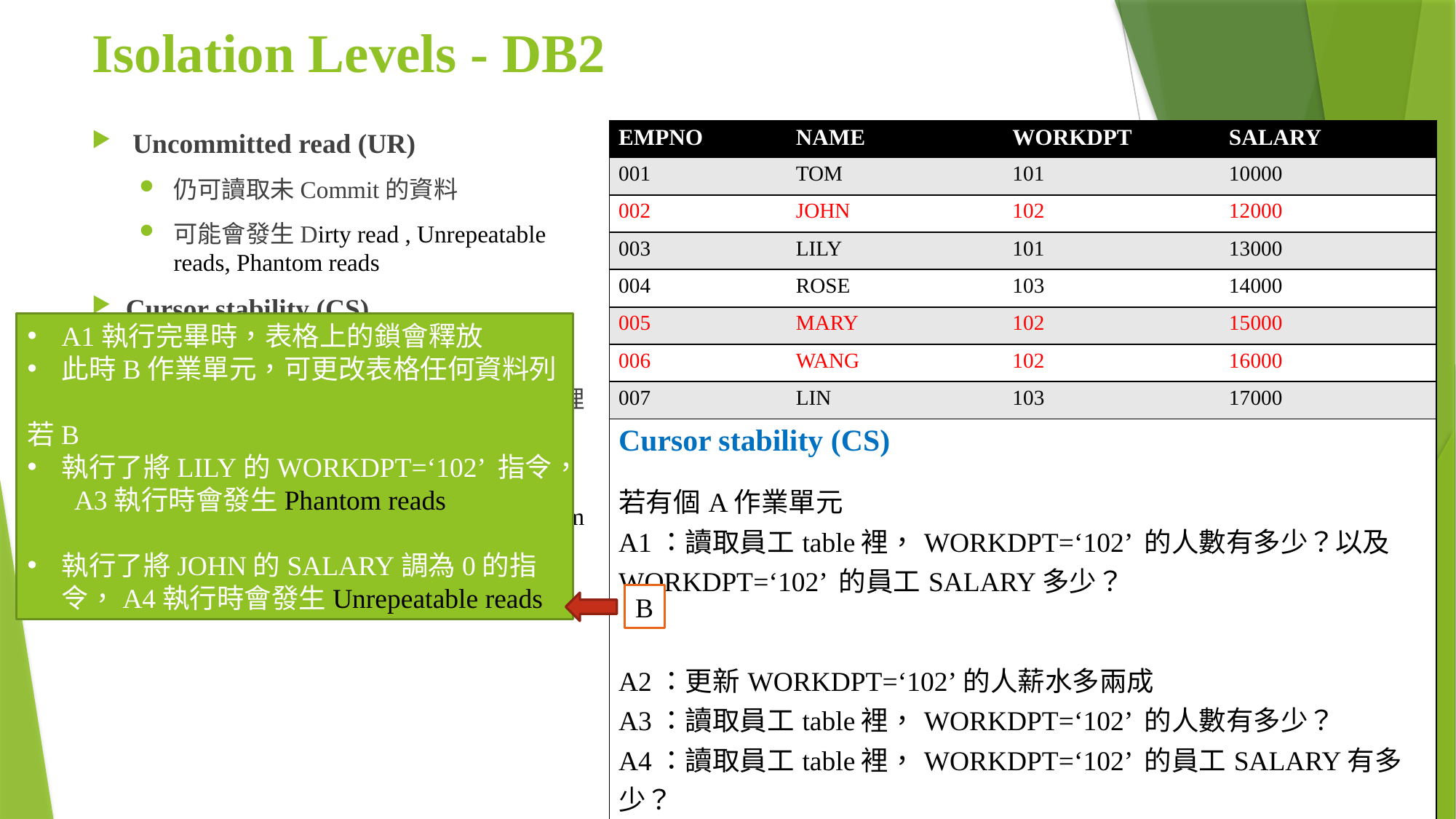

# Isolation Levels - DB2
Uncommitted read (UR)
仍可讀取未Commit的資料
可能會發生Dirty read , Unrepeatable reads, Phantom reads
Cursor stability (CS)
Default level
正在讀取的那一行加鎖，保證正在處理的資料行不會被其他交易所改變
交易讀取的資料是已確認的資料
可能會發生Unrepeatable reads, Phantom reads

| EMPNO | NAME | WORKDPT | SALARY |
| --- | --- | --- | --- |
| 001 | TOM | 101 | 10000 |
| 002 | JOHN | 102 | 12000 |
| 003 | LILY | 101 | 13000 |
| 004 | ROSE | 103 | 14000 |
| 005 | MARY | 102 | 15000 |
| 006 | WANG | 102 | 16000 |
| 007 | LIN | 103 | 17000 |
| Cursor stability (CS) 若有個A作業單元 A1：讀取員工table裡，WORKDPT=‘102’ 的人數有多少？以及WORKDPT=‘102’ 的員工SALARY多少？ A2：更新WORKDPT=‘102’的人薪水多兩成 A3：讀取員工table裡，WORKDPT=‘102’ 的人數有多少？ A4：讀取員工table裡，WORKDPT=‘102’ 的員工SALARY有多少？ |  |  |  |
A1執行完畢時，表格上的鎖會釋放
此時B作業單元，可更改表格任何資料列

若B
執行了將LILY的WORKDPT=‘102’ 指令， A3執行時會發生Phantom reads

執行了將JOHN的SALARY調為0的指令，A4執行時會發生Unrepeatable reads
B

9